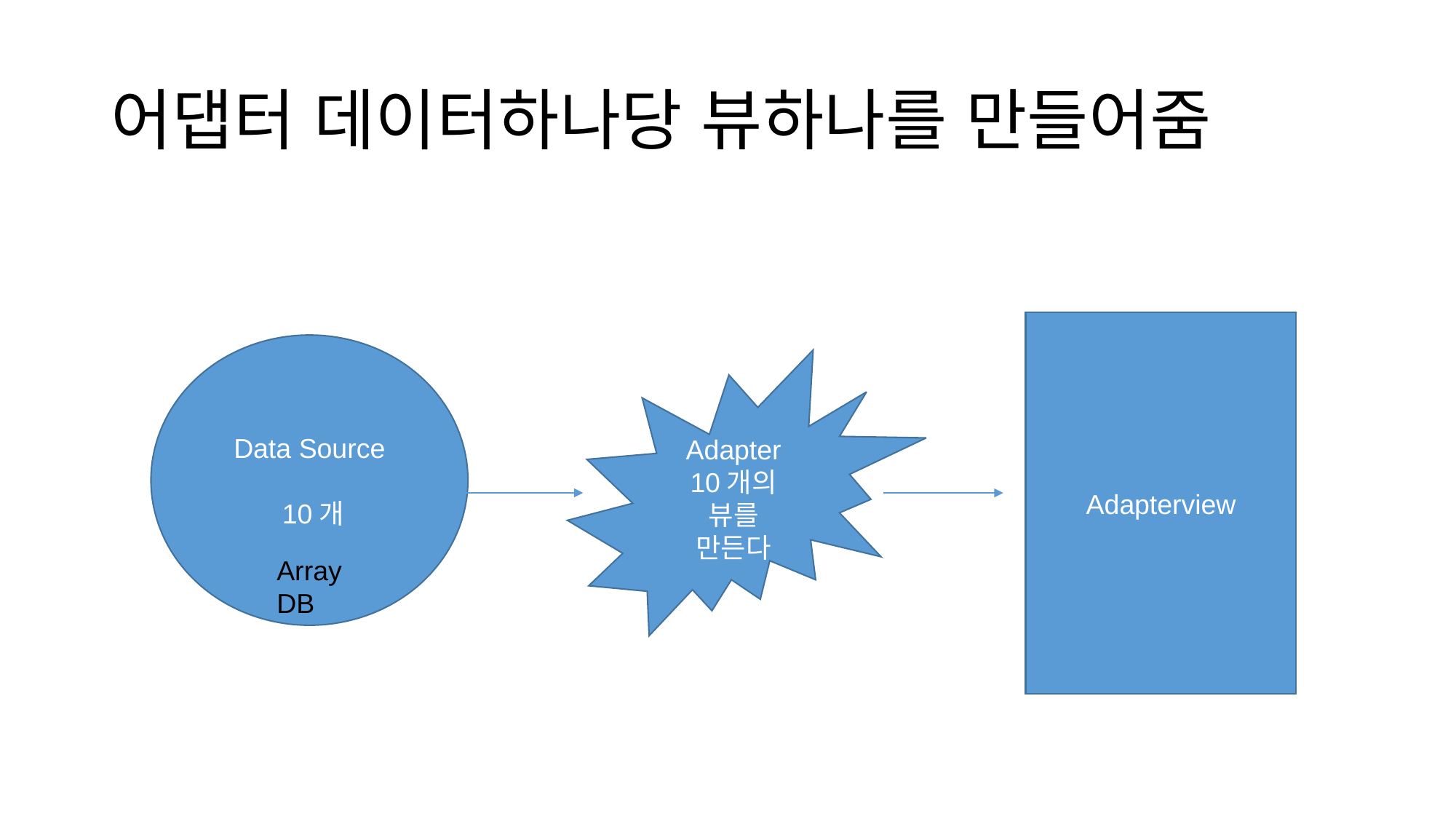

# 어댑터 데이터하나당 뷰하나를 만들어줌
Adapterview
Data Source

 10개
Adapter
10개의 뷰를 만든다
Array
DB